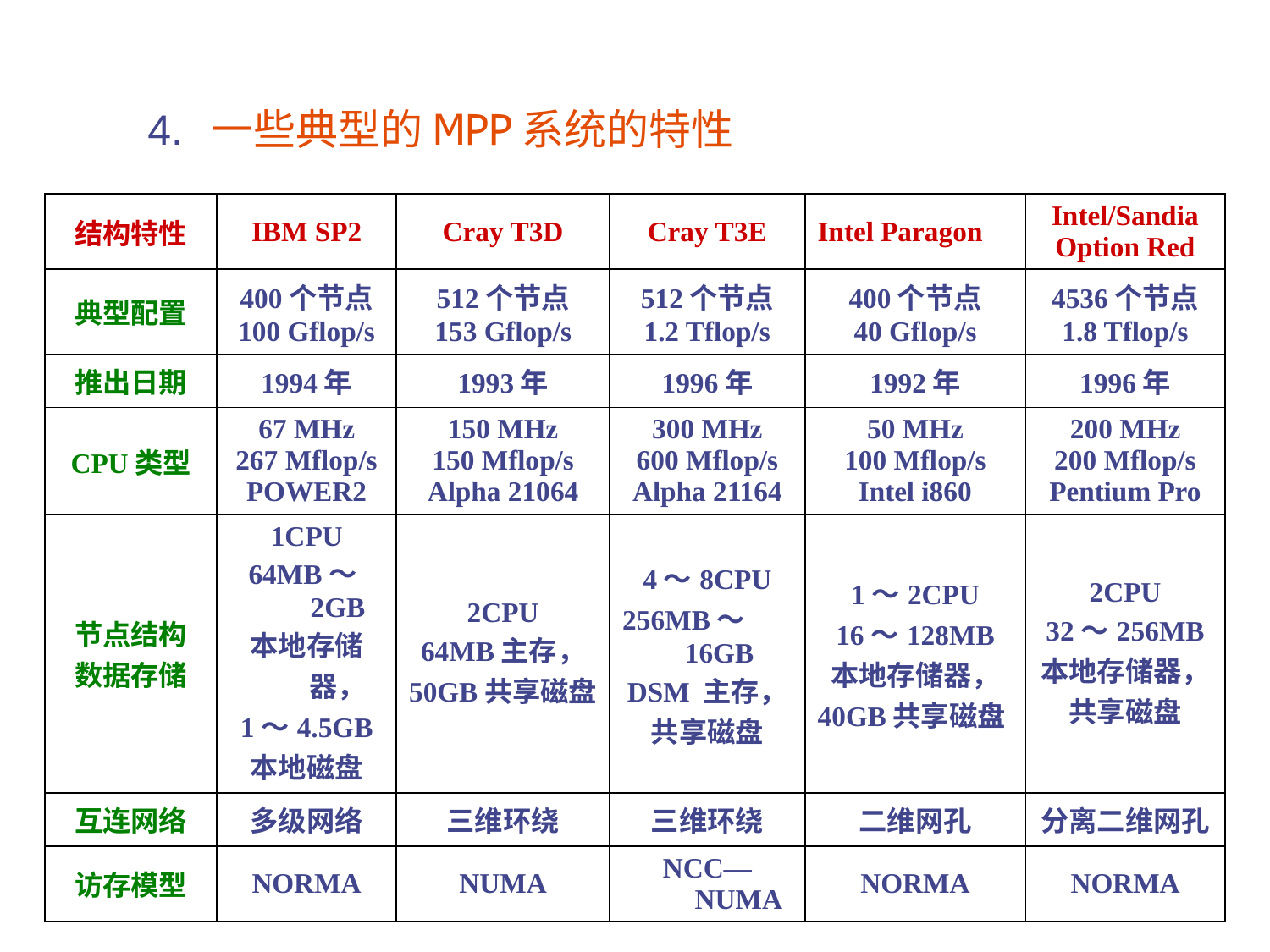

#
一些典型的MPP系统的特性
| 结构特性 | IBM SP2 | Cray T3D | Cray T3E | Intel Paragon | Intel/Sandia Option Red |
| --- | --- | --- | --- | --- | --- |
| 典型配置 | 400个节点 100 Gflop/s | 512个节点 153 Gflop/s | 512个节点 1.2 Tflop/s | 400个节点 40 Gflop/s | 4536个节点 1.8 Tflop/s |
| 推出日期 | 1994年 | 1993年 | 1996年 | 1992年 | 1996年 |
| CPU类型 | 67 MHz 267 Mflop/s POWER2 | 150 MHz 150 Mflop/s Alpha 21064 | 300 MHz 600 Mflop/s Alpha 21164 | 50 MHz 100 Mflop/s Intel i860 | 200 MHz 200 Mflop/s Pentium Pro |
| 节点结构 数据存储 | 1CPU 64MB～2GB 本地存储器， 1～4.5GB 本地磁盘 | 2CPU 64MB主存， 50GB共享磁盘 | 4～8CPU 256MB～16GB DSM 主存， 共享磁盘 | 1～2CPU 16～128MB 本地存储器， 40GB共享磁盘 | 2CPU 32～256MB 本地存储器， 共享磁盘 |
| 互连网络 | 多级网络 | 三维环绕 | 三维环绕 | 二维网孔 | 分离二维网孔 |
| 访存模型 | NORMA | NUMA | NCC—NUMA | NORMA | NORMA |